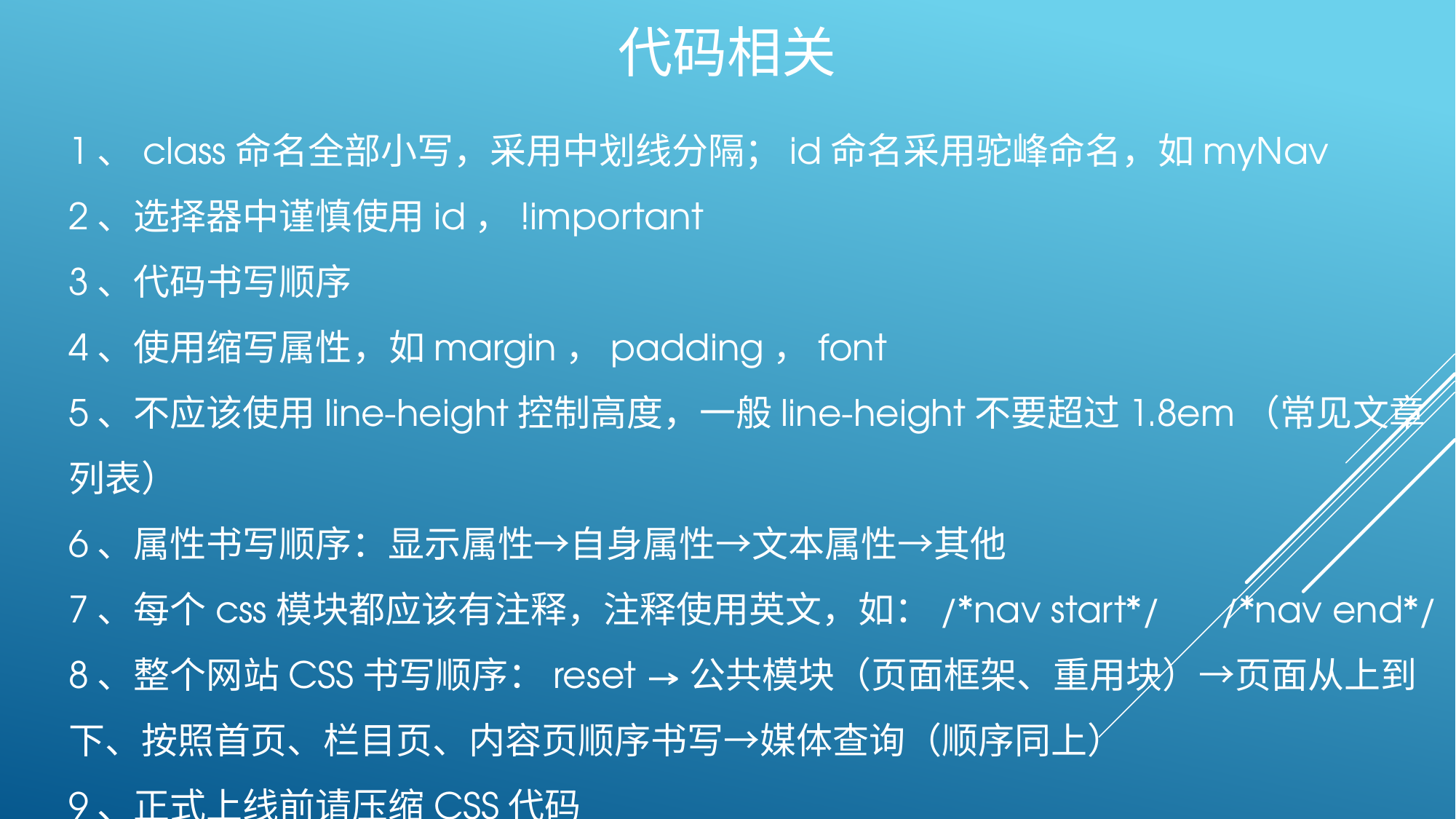

# 代码相关
1、class命名全部小写，采用中划线分隔；id命名采用驼峰命名，如myNav
2、选择器中谨慎使用id，!important
3、代码书写顺序
4、使用缩写属性，如margin，padding，font
5、不应该使用line-height控制高度，一般line-height不要超过1.8em（常见文章列表）
6、属性书写顺序：显示属性→自身属性→文本属性→其他
7、每个css模块都应该有注释，注释使用英文，如：/*nav start*/      /*nav end*/
8、整个网站CSS书写顺序：reset →公共模块（页面框架、重用块）→页面从上到下、按照首页、栏目页、内容页顺序书写→媒体查询（顺序同上）
9、正式上线前请压缩CSS代码